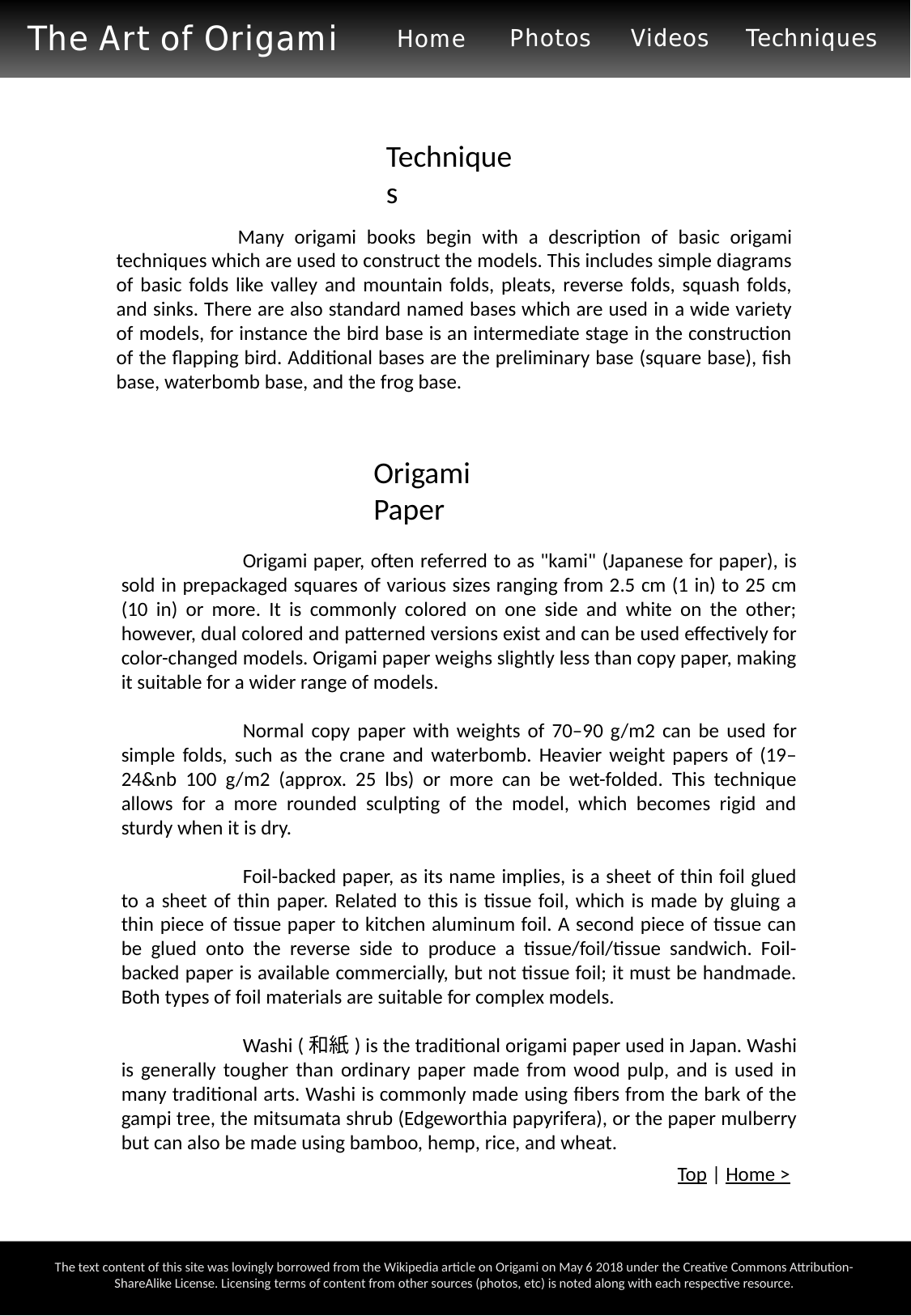

The Art of Origami
Photos
Videos
Techniques
Home
Techniques
	Many origami books begin with a description of basic origami techniques which are used to construct the models. This includes simple diagrams of basic folds like valley and mountain folds, pleats, reverse folds, squash folds, and sinks. There are also standard named bases which are used in a wide variety of models, for instance the bird base is an intermediate stage in the construction of the flapping bird. Additional bases are the preliminary base (square base), fish base, waterbomb base, and the frog base.
Origami Paper
	Origami paper, often referred to as "kami" (Japanese for paper), is sold in prepackaged squares of various sizes ranging from 2.5 cm (1 in) to 25 cm (10 in) or more. It is commonly colored on one side and white on the other; however, dual colored and patterned versions exist and can be used effectively for color-changed models. Origami paper weighs slightly less than copy paper, making it suitable for a wider range of models.

	Normal copy paper with weights of 70–90 g/m2 can be used for simple folds, such as the crane and waterbomb. Heavier weight papers of (19–24&nb 100 g/m2 (approx. 25 lbs) or more can be wet-folded. This technique allows for a more rounded sculpting of the model, which becomes rigid and sturdy when it is dry.

	Foil-backed paper, as its name implies, is a sheet of thin foil glued to a sheet of thin paper. Related to this is tissue foil, which is made by gluing a thin piece of tissue paper to kitchen aluminum foil. A second piece of tissue can be glued onto the reverse side to produce a tissue/foil/tissue sandwich. Foil-backed paper is available commercially, but not tissue foil; it must be handmade. Both types of foil materials are suitable for complex models.

	Washi (和紙) is the traditional origami paper used in Japan. Washi is generally tougher than ordinary paper made from wood pulp, and is used in many traditional arts. Washi is commonly made using fibers from the bark of the gampi tree, the mitsumata shrub (Edgeworthia papyrifera), or the paper mulberry but can also be made using bamboo, hemp, rice, and wheat.
Top | Home >

The text content of this site was lovingly borrowed from the Wikipedia article on Origami on May 6 2018 under the Creative Commons Attribution-ShareAlike License. Licensing terms of content from other sources (photos, etc) is noted along with each respective resource.